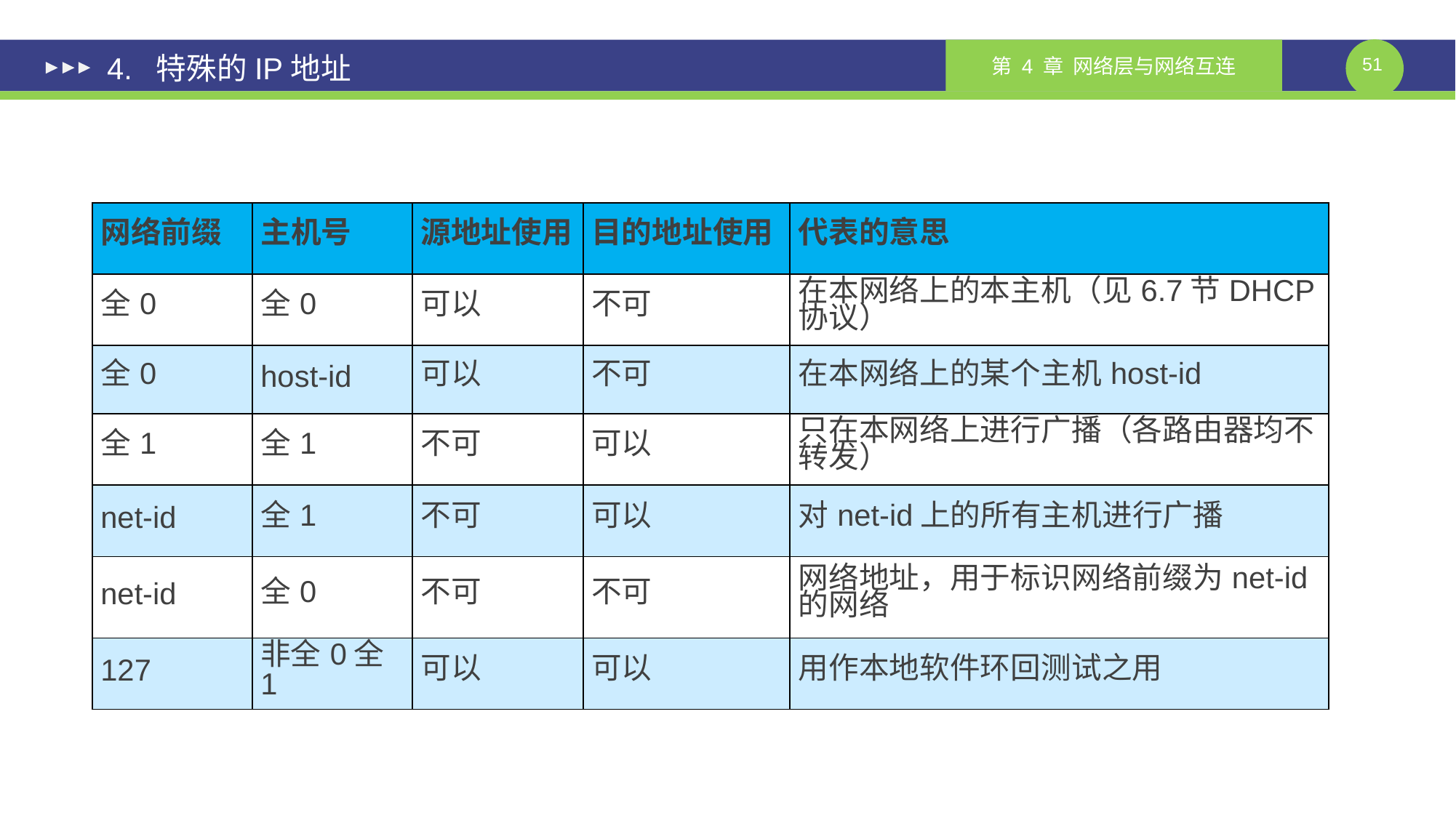

# 4.  特殊的IP地址
| 网络前缀 | 主机号 | 源地址使用 | 目的地址使用 | 代表的意思 |
| --- | --- | --- | --- | --- |
| 全0 | 全0 | 可以 | 不可 | 在本网络上的本主机（见6.7节DHCP协议） |
| 全0 | host-id | 可以 | 不可 | 在本网络上的某个主机host-id |
| 全1 | 全1 | 不可 | 可以 | 只在本网络上进行广播（各路由器均不转发） |
| net-id | 全1 | 不可 | 可以 | 对net-id上的所有主机进行广播 |
| net-id | 全0 | 不可 | 不可 | 网络地址，用于标识网络前缀为net-id的网络 |
| 127 | 非全0全1 | 可以 | 可以 | 用作本地软件环回测试之用 |
课件制作人：谢钧  谢希仁